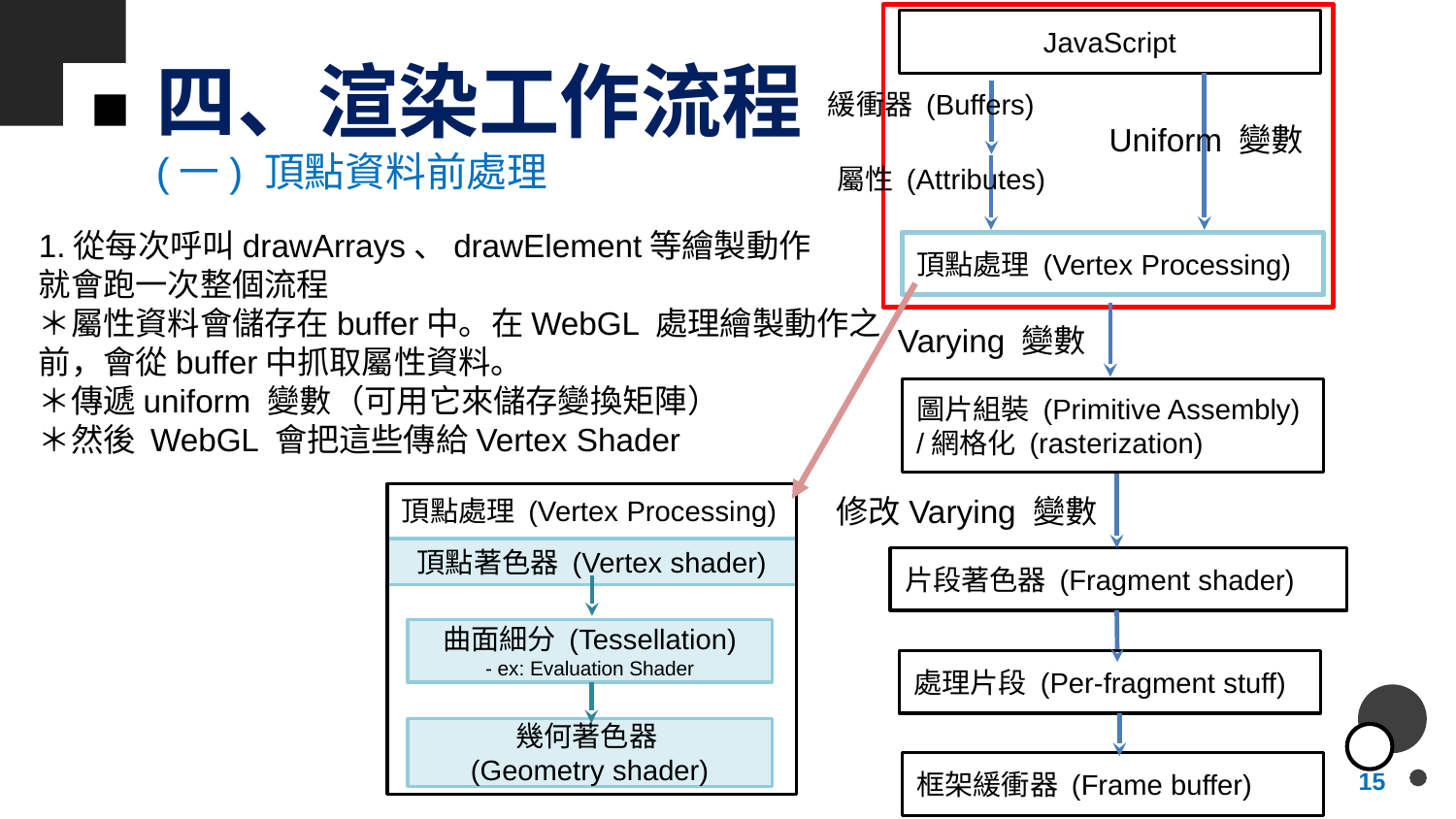

JavaScript
緩衝器 (Buffers)
Uniform 變數
屬性 (Attributes)
頂點處理 (Vertex Processing)
Varying 變數
圖片組裝 (Primitive Assembly)
/網格化 (rasterization)
修改Varying 變數
片段著色器 (Fragment shader)
處理片段 (Per-fragment stuff)
框架緩衝器 (Frame buffer)
# 四、渲染工作流程
(一) 頂點資料前處理
1.從每次呼叫drawArrays、drawElement等繪製動作
就會跑一次整個流程
＊屬性資料會儲存在buffer中。在WebGL 處理繪製動作之前，會從buffer中抓取屬性資料。
＊傳遞uniform 變數（可用它來儲存變換矩陣）
＊然後 WebGL 會把這些傳給Vertex Shader

頂點處理 (Vertex Processing)
頂點著色器 (Vertex shader)
曲面細分 (Tessellation)
- ex: Evaluation Shader
幾何著色器
(Geometry shader)

15